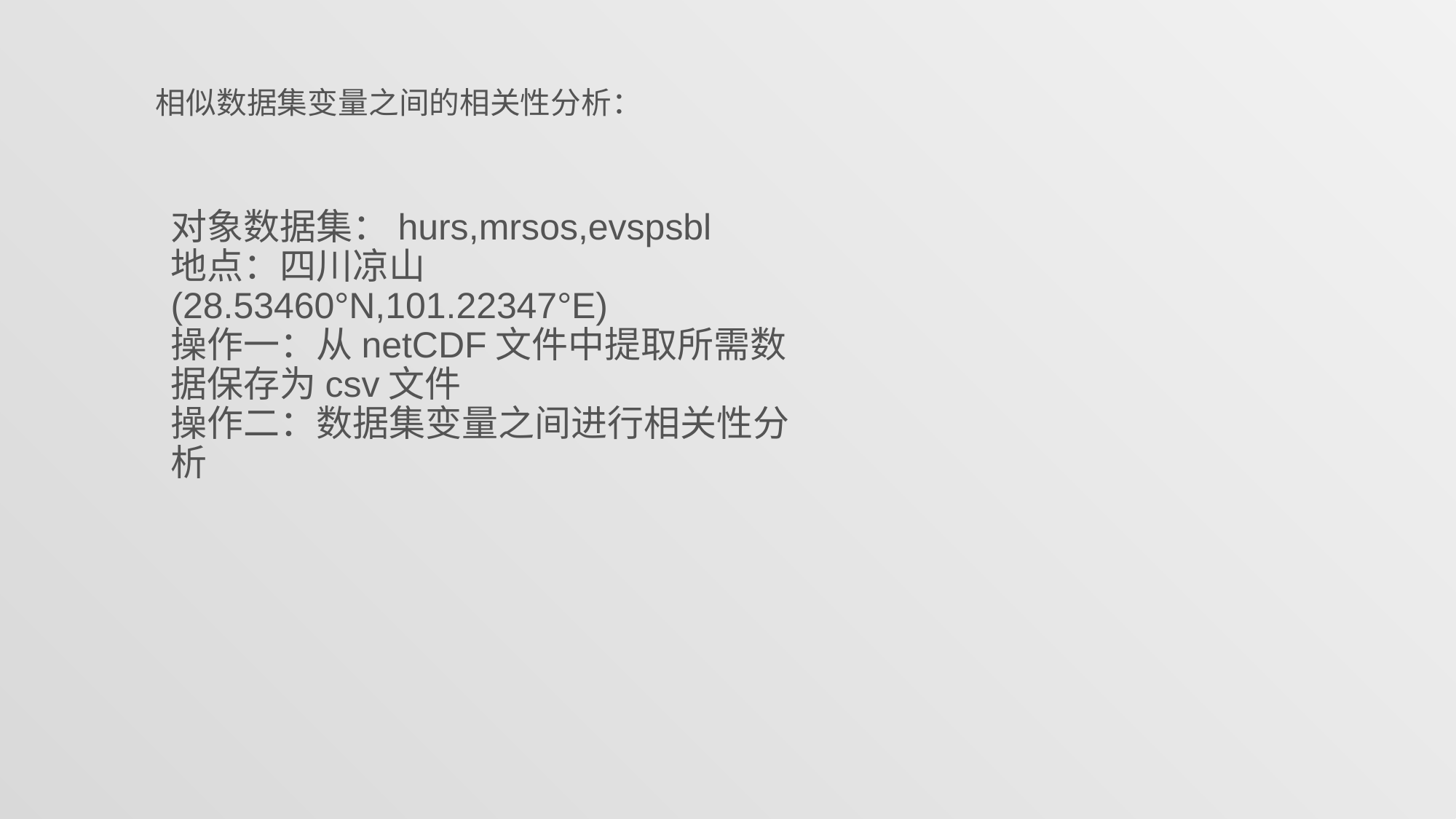

相似数据集变量之间的相关性分析：
对象数据集：hurs,mrsos,evspsbl
地点：四川凉山(28.53460°N,101.22347°E)
操作一：从netCDF文件中提取所需数据保存为csv文件
操作二：数据集变量之间进行相关性分析